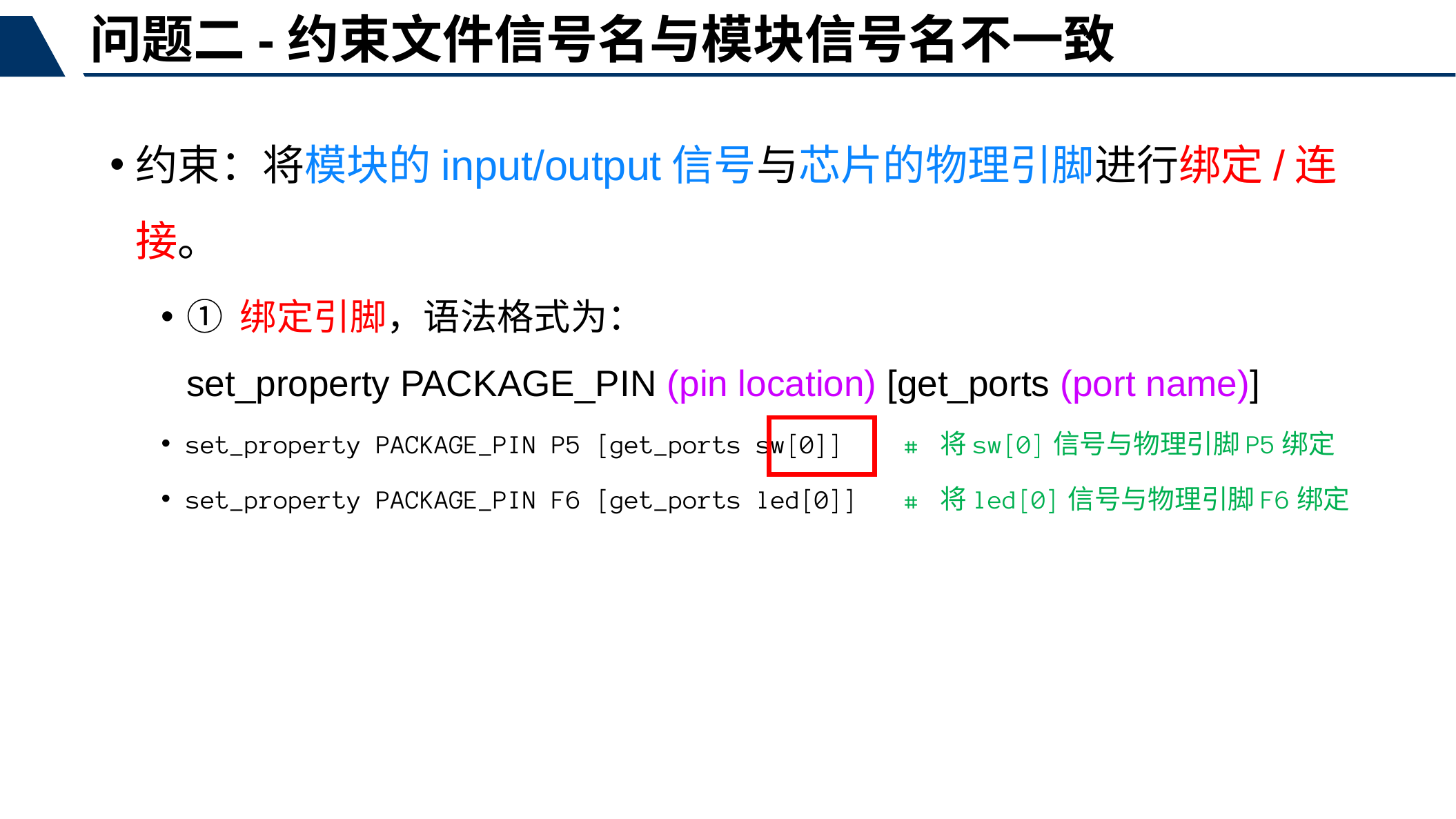

问题二-约束文件信号名与模块信号名不一致

约束：将模块的input/output信号与芯片的物理引脚进行绑定/连接。
① 绑定引脚，语法格式为：                                                              set_property PACKAGE_PIN (pin location) [get_ports (port name)]
set_property PACKAGE_PIN P5 [get_ports sw[0]]    # 将sw[0]信号与物理引脚P5绑定
set_property PACKAGE_PIN F6 [get_ports led[0]]   # 将led[0]信号与物理引脚F6绑定